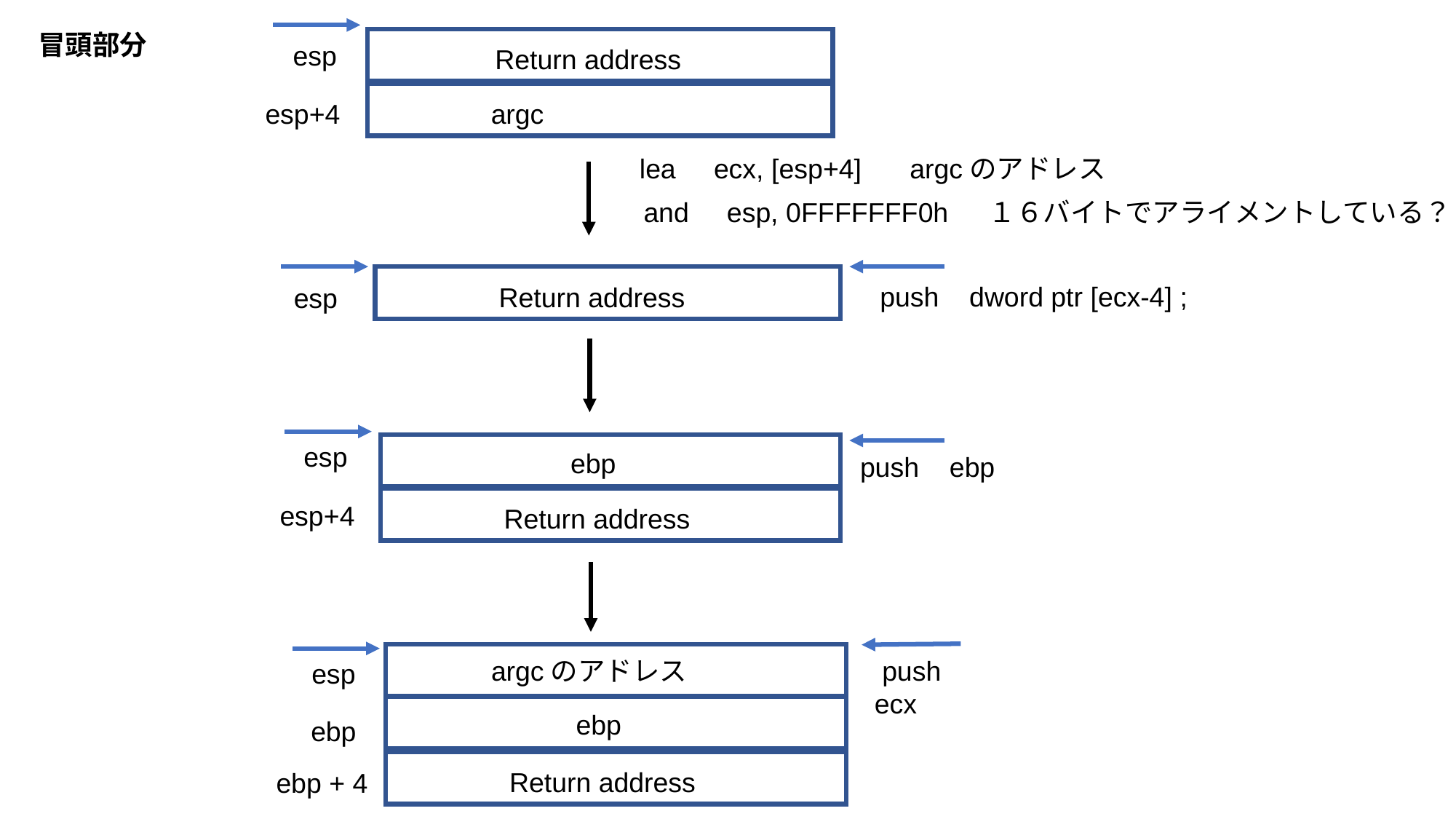

冒頭部分

esp
Return address

esp+4
argc
lea     ecx, [esp+4] 　argcのアドレス
and     esp, 0FFFFFFF0h　 １６バイトでアライメントしている？

 push    dword ptr [ecx-4] ;
Return address
esp
esp

ebp
push    ebp

esp+4
Return address

argcのアドレス
 push    ecx
esp

ebp
ebp

Return address
ebp + 4